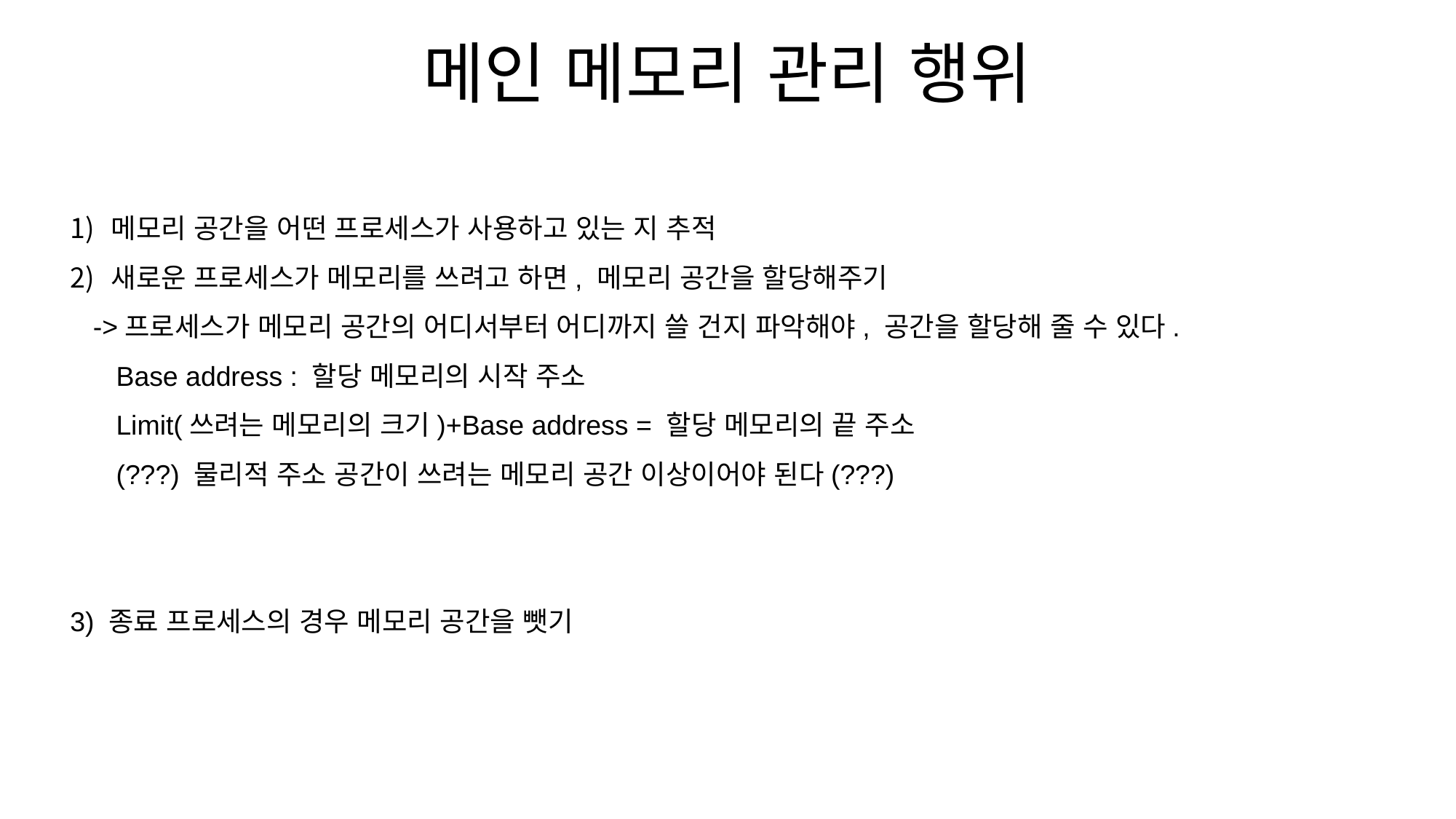

# 메인 메모리 관리 행위
메모리 공간을 어떤 프로세스가 사용하고 있는 지 추적
새로운 프로세스가 메모리를 쓰려고 하면, 메모리 공간을 할당해주기
   ->프로세스가 메모리 공간의 어디서부터 어디까지 쓸 건지 파악해야, 공간을 할당해 줄 수 있다.
      Base address : 할당 메모리의 시작 주소
      Limit(쓰려는 메모리의 크기)+Base address = 할당 메모리의 끝 주소
      (???) 물리적 주소 공간이 쓰려는 메모리 공간 이상이어야 된다(???)

3) 종료 프로세스의 경우 메모리 공간을 뺏기